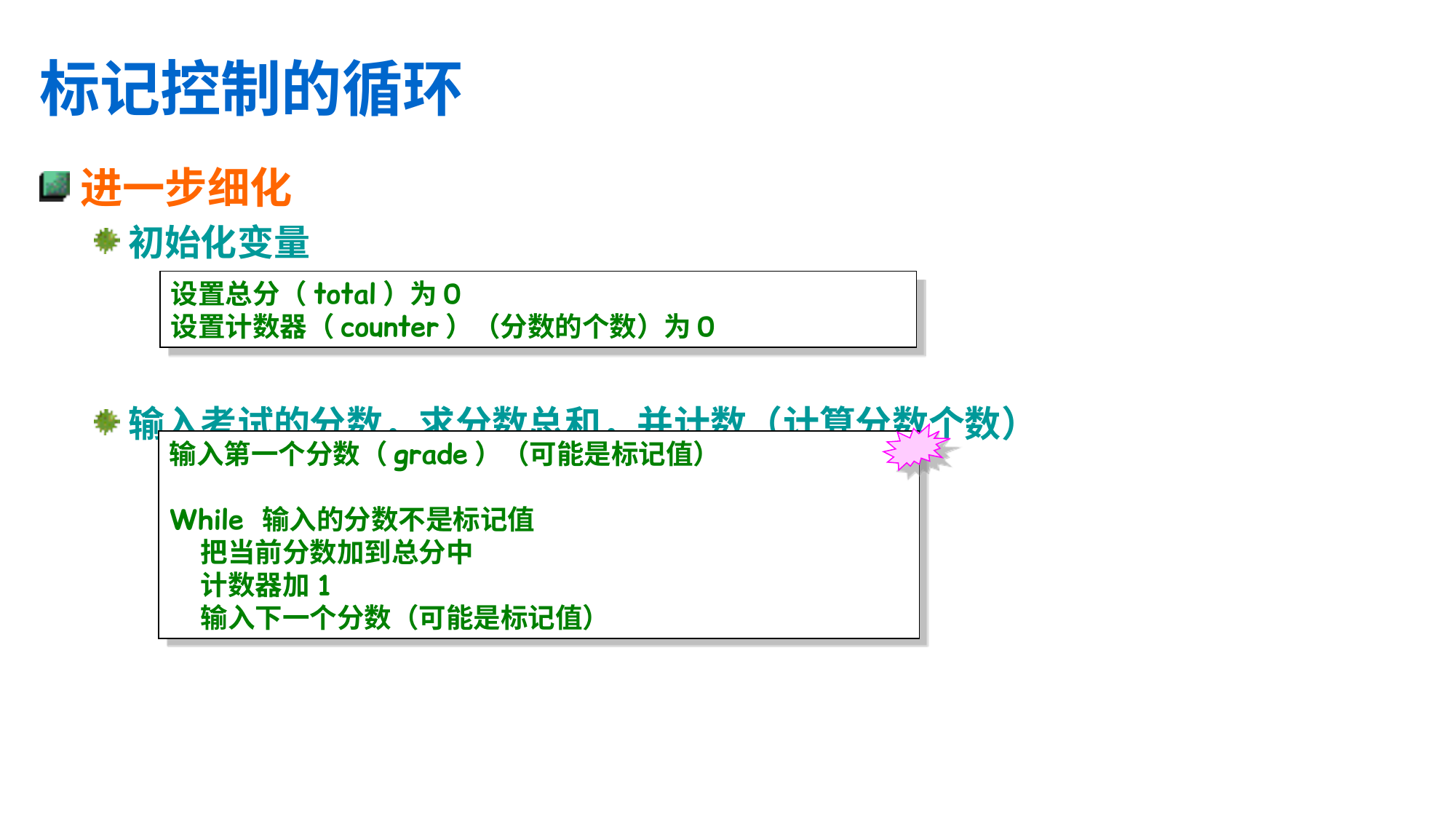

# 标记控制的循环
进一步细化
初始化变量

输入考试的分数，求分数总和，并计数（计算分数个数）
设置总分（total）为0
设置计数器（counter）（分数的个数）为0

输入第一个分数（grade）（可能是标记值）

While 输入的分数不是标记值
    把当前分数加到总分中
    计数器加1
    输入下一个分数（可能是标记值）
13